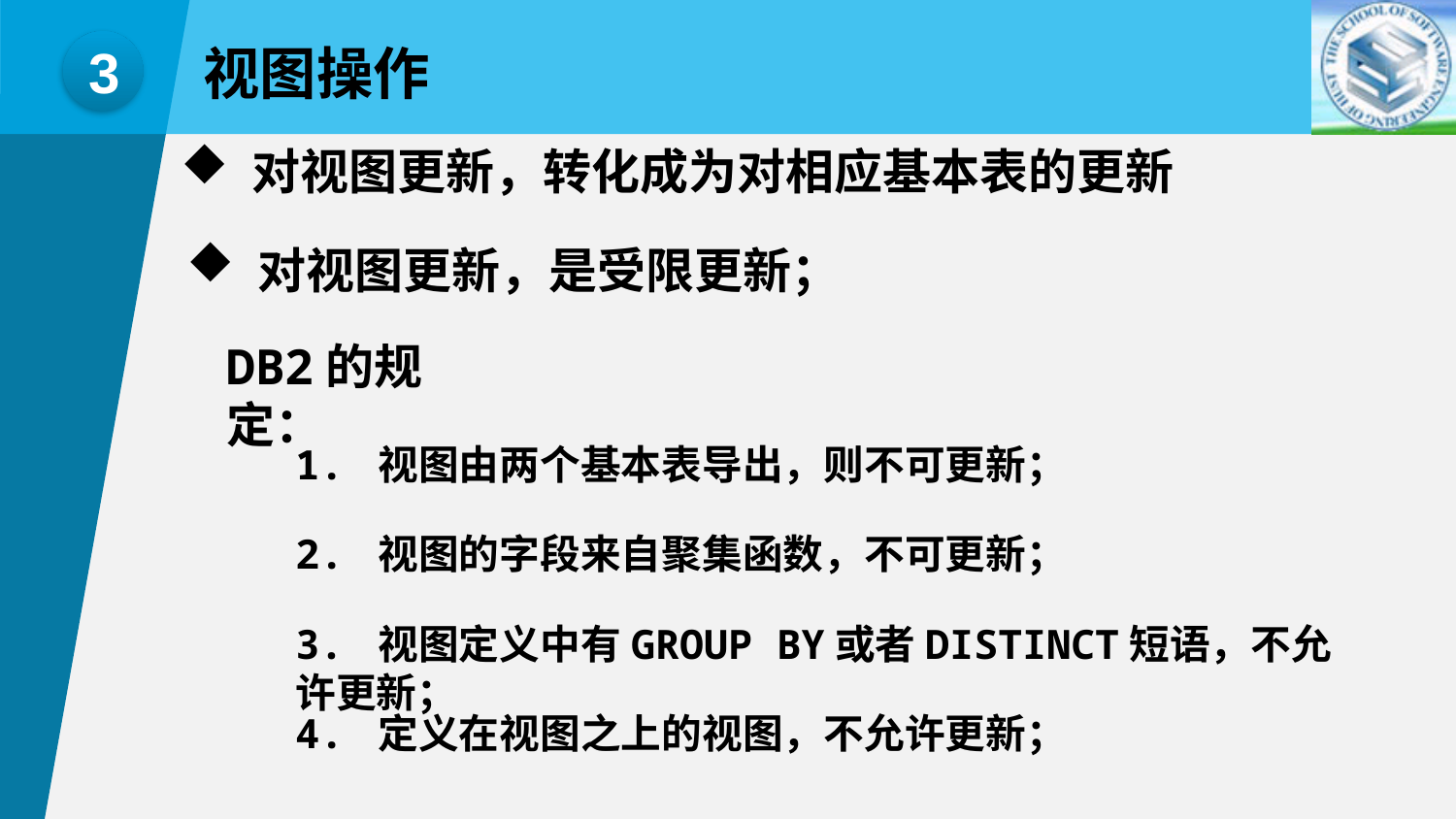

3
视图操作
 对视图更新，转化成为对相应基本表的更新
 对视图更新，是受限更新；
DB2的规定：
1. 视图由两个基本表导出，则不可更新；
2. 视图的字段来自聚集函数，不可更新；
3. 视图定义中有GROUP BY或者DISTINCT短语，不允许更新；
4. 定义在视图之上的视图，不允许更新；